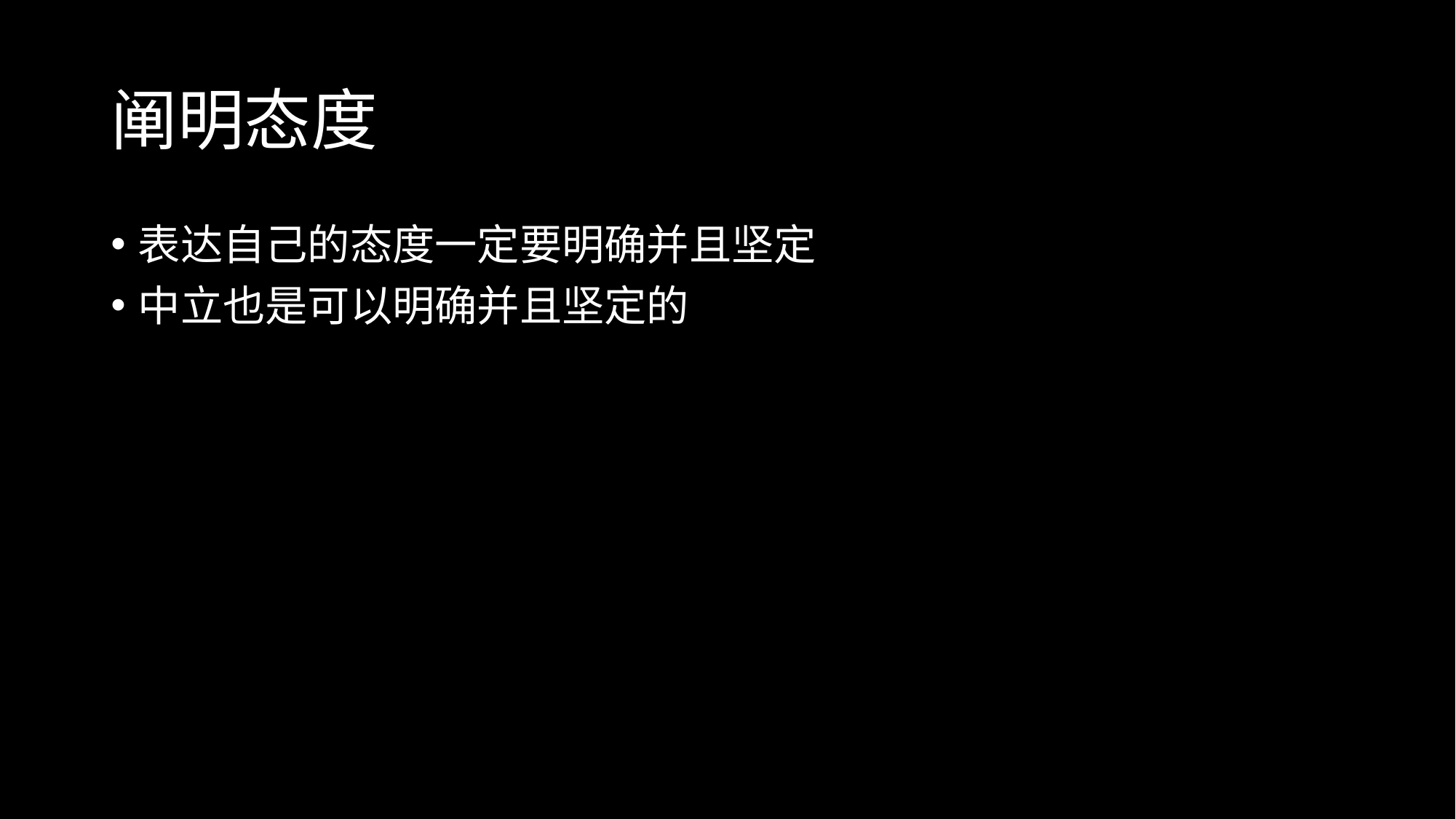

# 阐明态度
表达自己的态度一定要明确并且坚定
中立也是可以明确并且坚定的